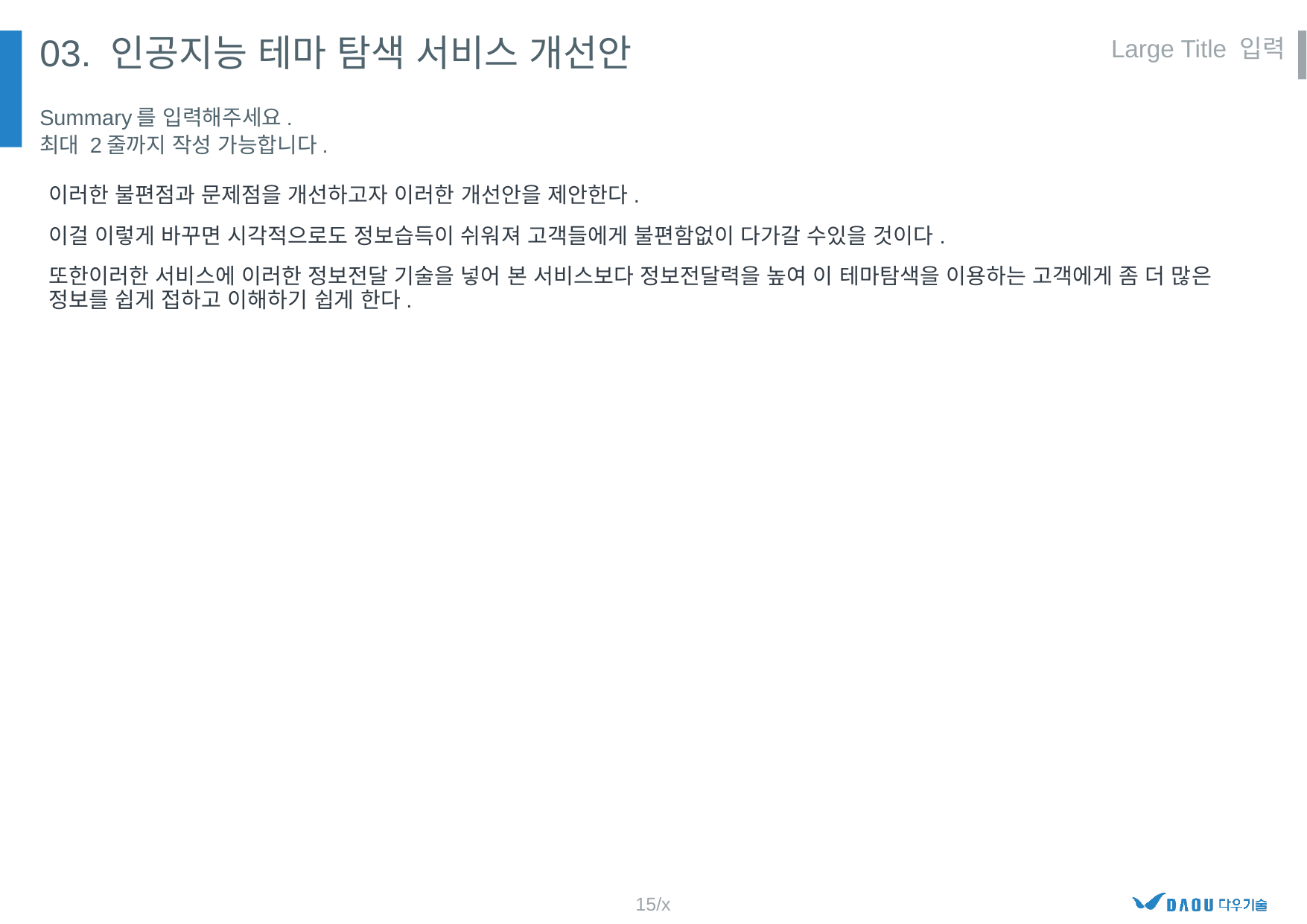

03. 인공지능 테마 탐색 서비스 개선안
Large Title 입력
Summary를 입력해주세요.
최대 2줄까지 작성 가능합니다.
이러한 불편점과 문제점을 개선하고자 이러한 개선안을 제안한다.
이걸 이렇게 바꾸면 시각적으로도 정보습득이 쉬워져 고객들에게 불편함없이 다가갈 수있을 것이다.
또한이러한 서비스에 이러한 정보전달 기술을 넣어 본 서비스보다 정보전달력을 높여 이 테마탐색을 이용하는 고객에게 좀 더 많은 정보를 쉽게 접하고 이해하기 쉽게 한다.